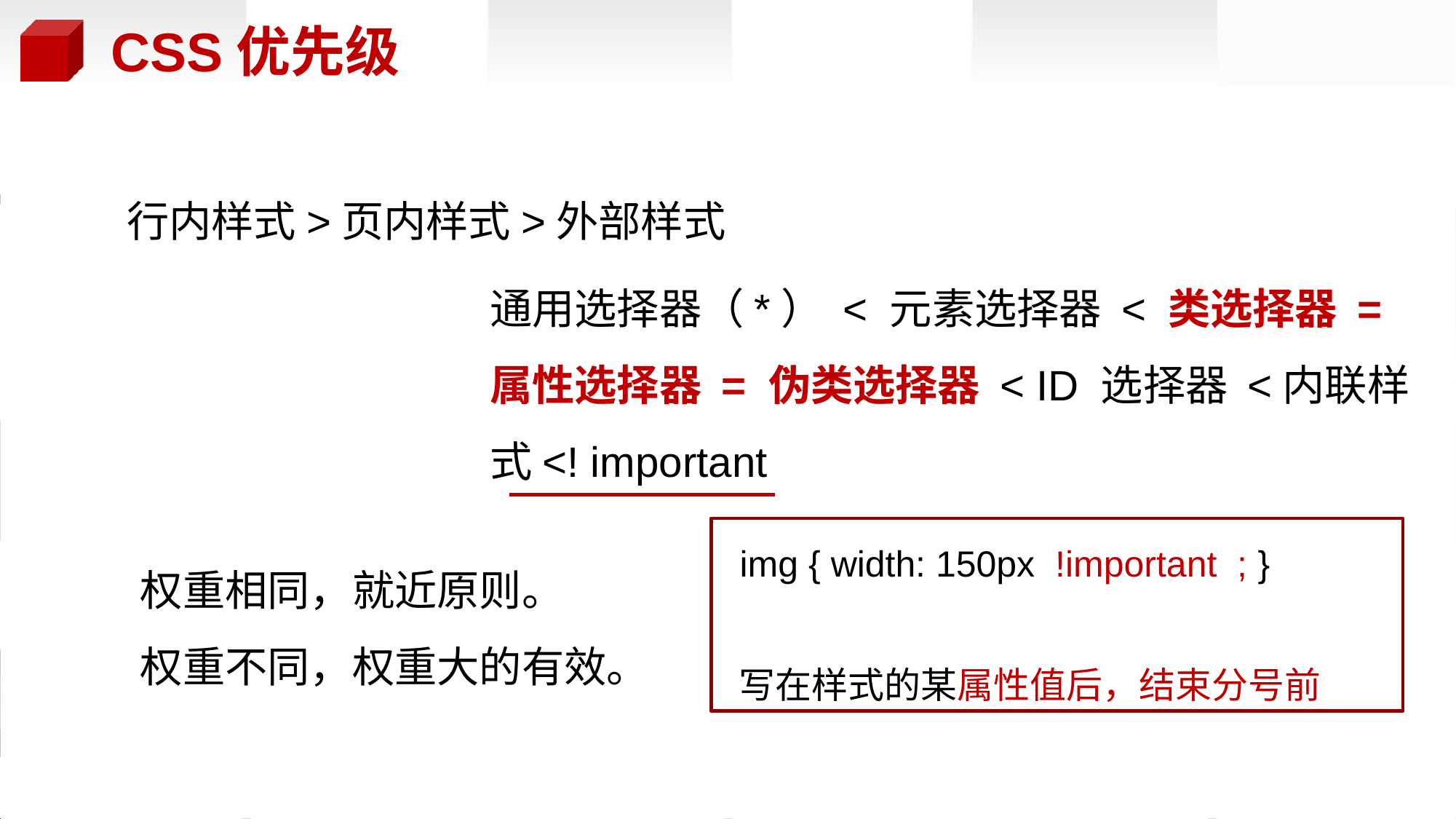

# CSS优先级
行内样式>页内样式>外部样式
通用选择器（*） < 元素选择器 < 类选择器 =
属性选择器 = 伪类选择器 < ID 选择器 <内联样式<! important

  img { width: 150px  !important  ; }

 写在样式的某属性值后，结束分号前
权重相同，就近原则。
权重不同，权重大的有效。